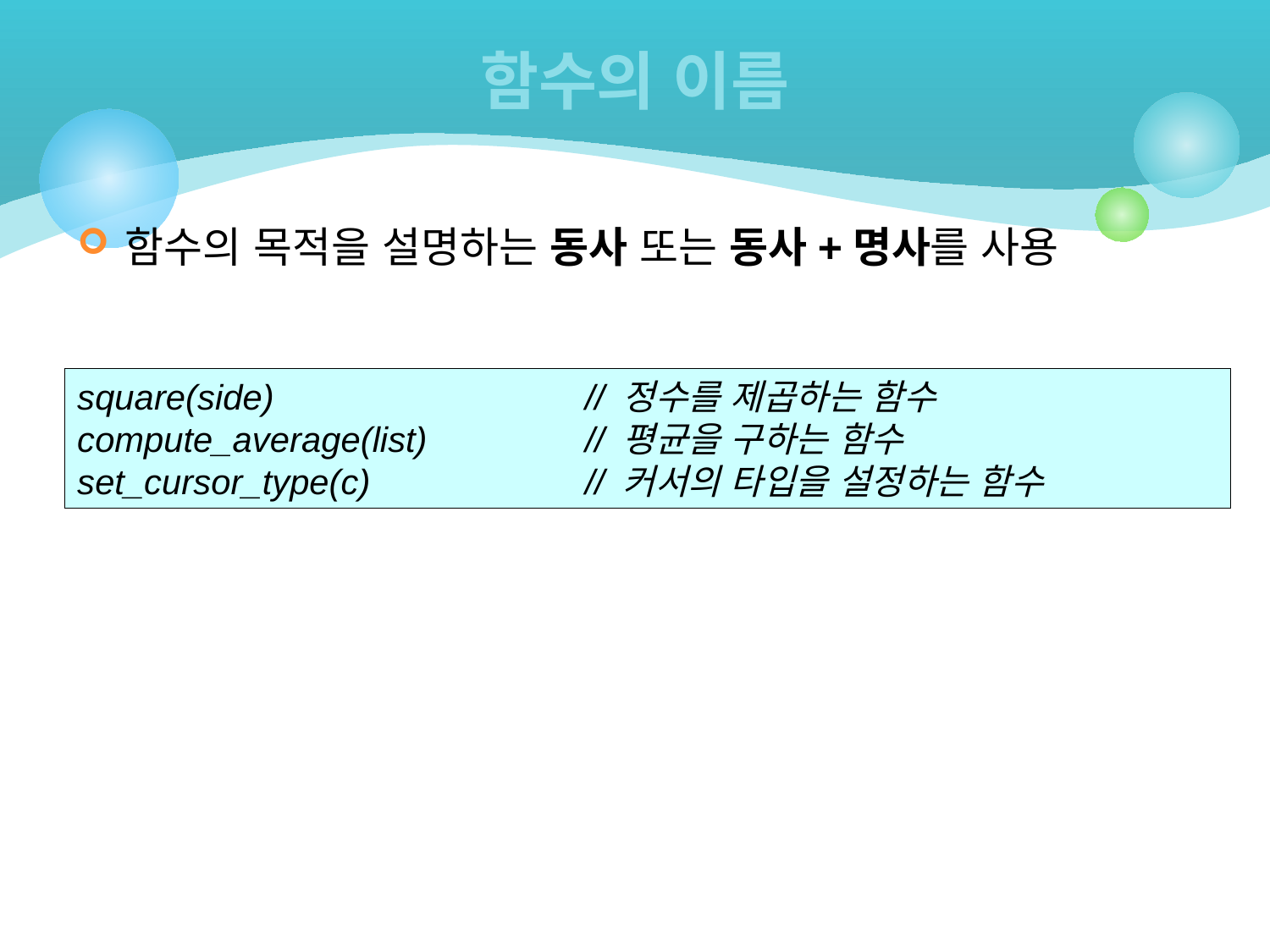

# 함수의 이름
함수의 목적을 설명하는 동사 또는 동사+명사를 사용

square(side)			// 정수를 제곱하는 함수
compute_average(list)		// 평균을 구하는 함수
set_cursor_type(c)		// 커서의 타입을 설정하는 함수